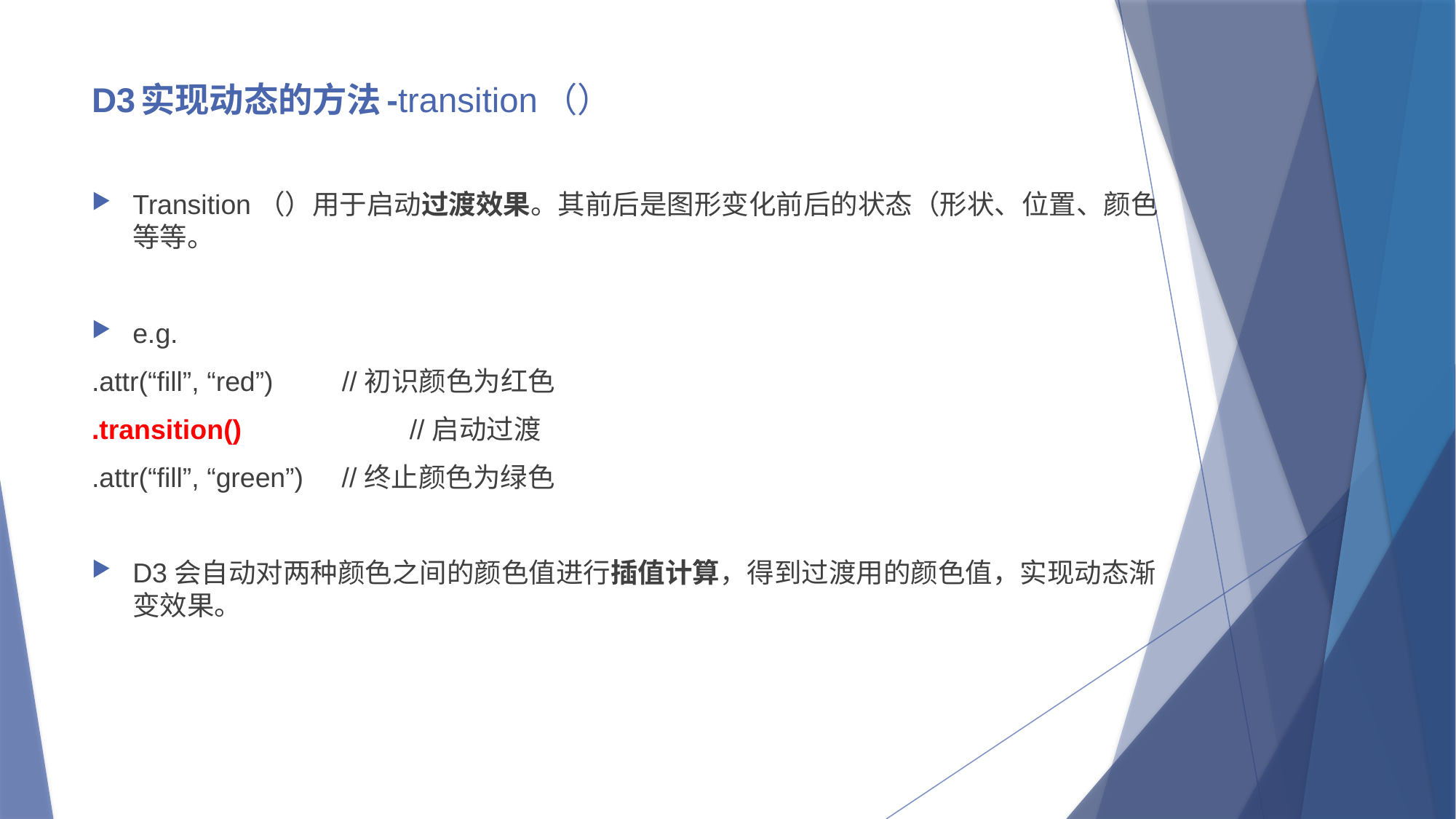

# D3实现动态的方法-transition（）
Transition（）用于启动过渡效果。其前后是图形变化前后的状态（形状、位置、颜色等等。

e.g.
.attr(“fill”, “red”)         //初识颜色为红色
.transition()                      //启动过渡
.attr(“fill”, “green”)     //终止颜色为绿色

D3会自动对两种颜色之间的颜色值进行插值计算，得到过渡用的颜色值，实现动态渐变效果。